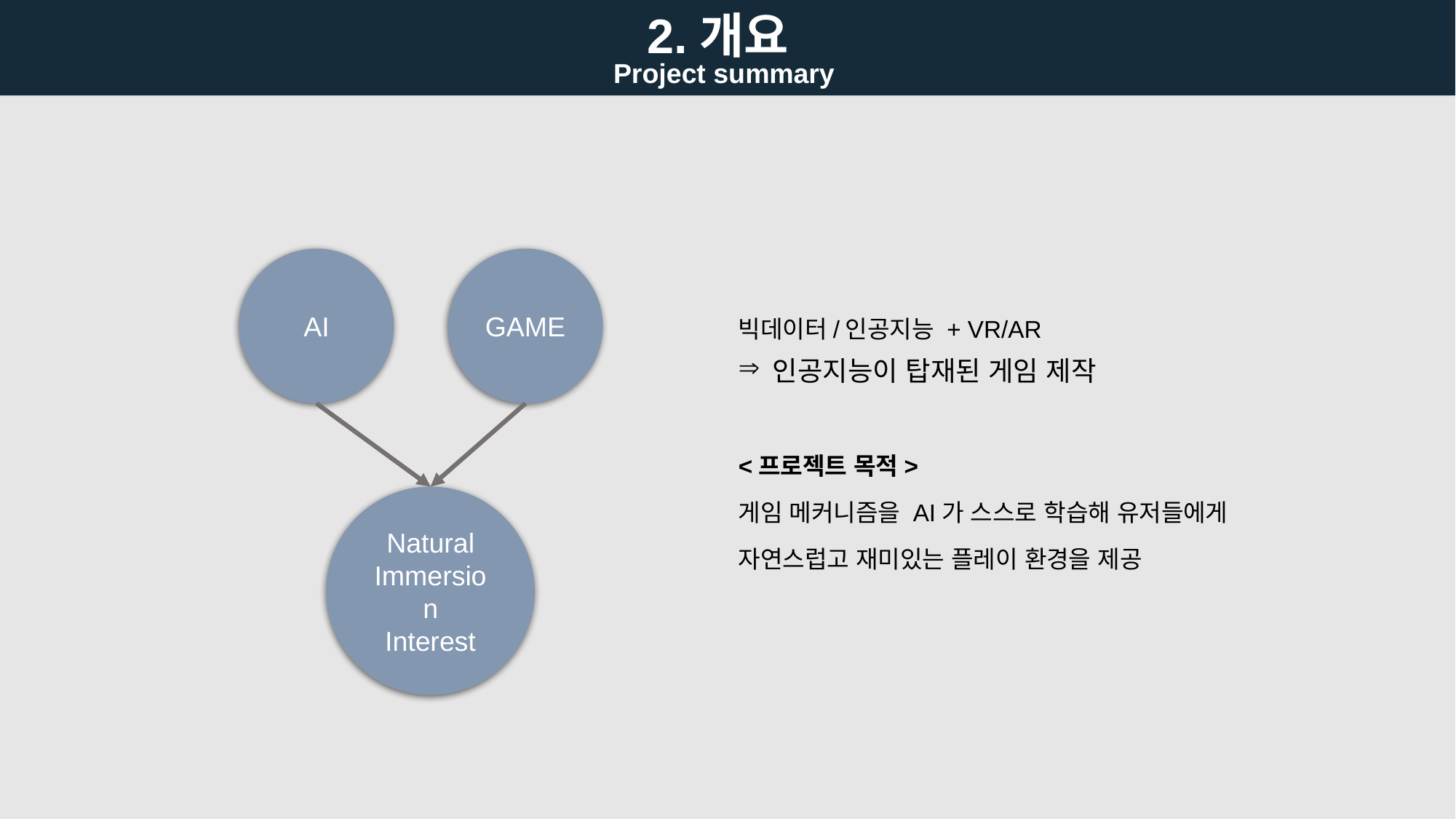

2.개요
Project summary
AI
GAME
빅데이터/인공지능 + VR/AR
인공지능이 탑재된 게임 제작
<프로젝트 목적>
게임 메커니즘을 AI가 스스로 학습해 유저들에게
자연스럽고 재미있는 플레이 환경을 제공
Natural
Immersion
Interest